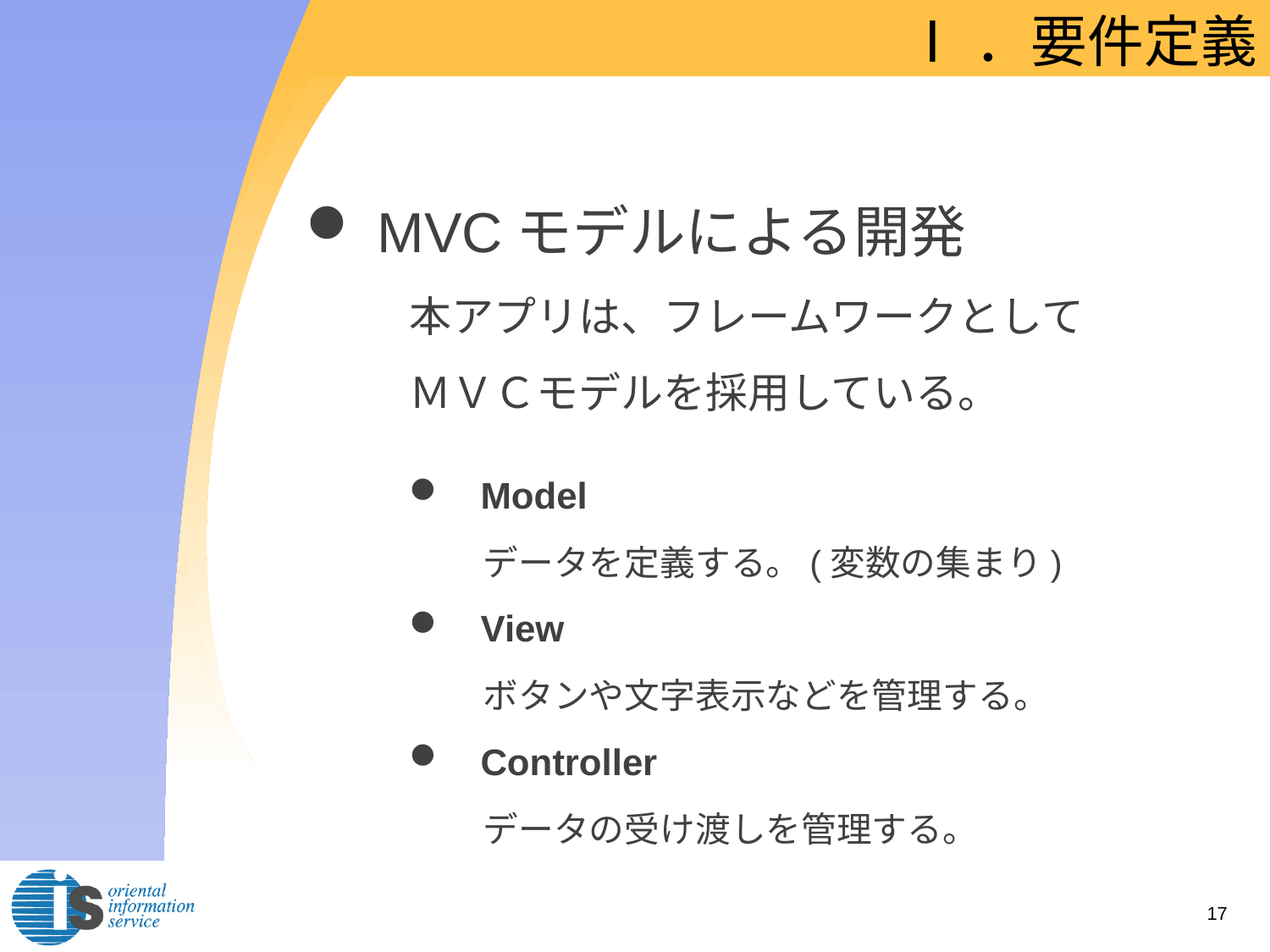

# Ⅰ．要件定義
MVCモデルによる開発
本アプリは、フレームワークとして
ＭＶＣモデルを採用している。

Model
　　データを定義する。(変数の集まり)
View
　　ボタンや文字表示などを管理する。
Controller
　　データの受け渡しを管理する。
17